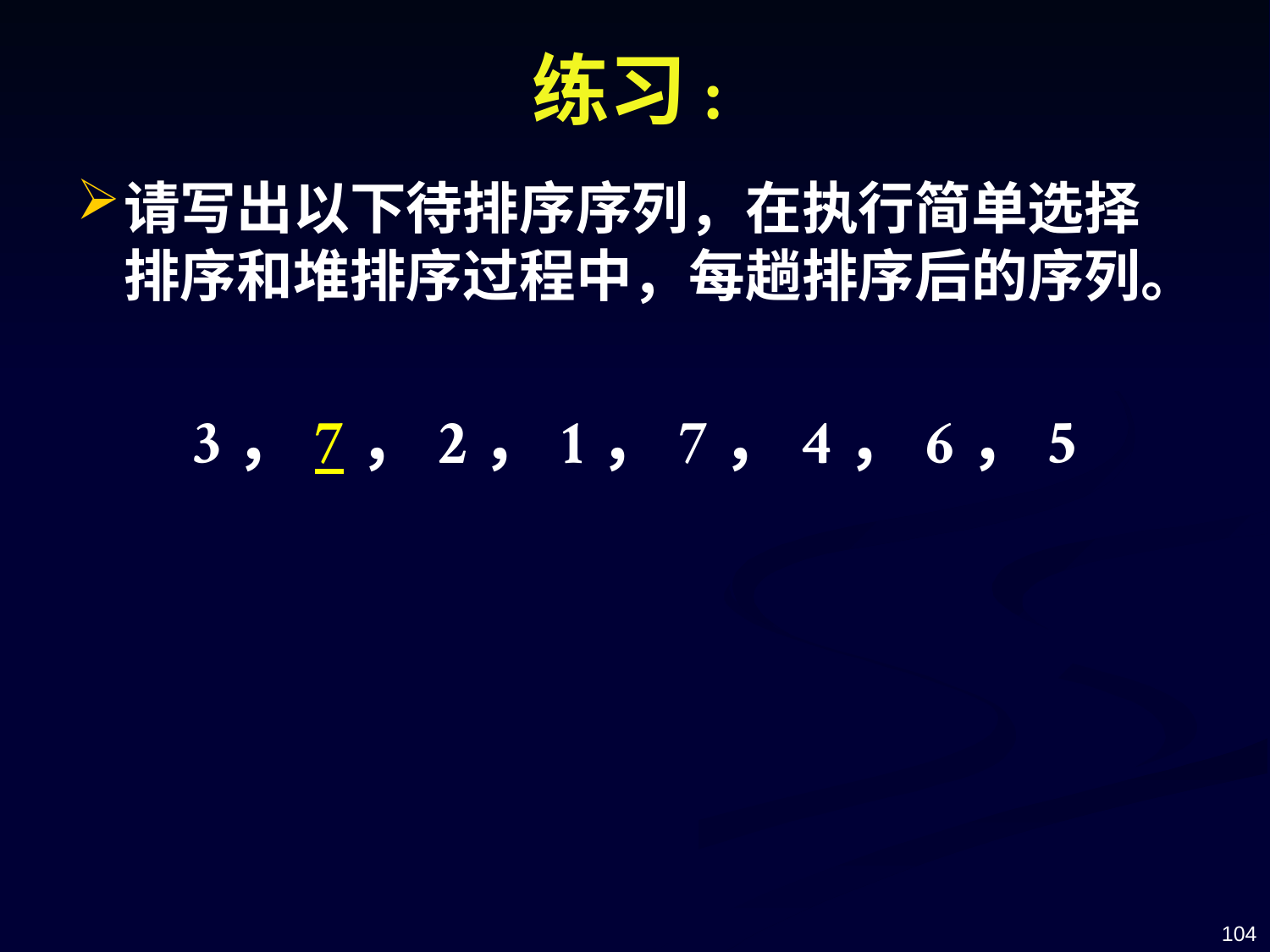

# 练习:
请写出以下待排序序列，在执行简单选择排序和堆排序过程中，每趟排序后的序列。

         3，7，2，1，7，4，6，5

104